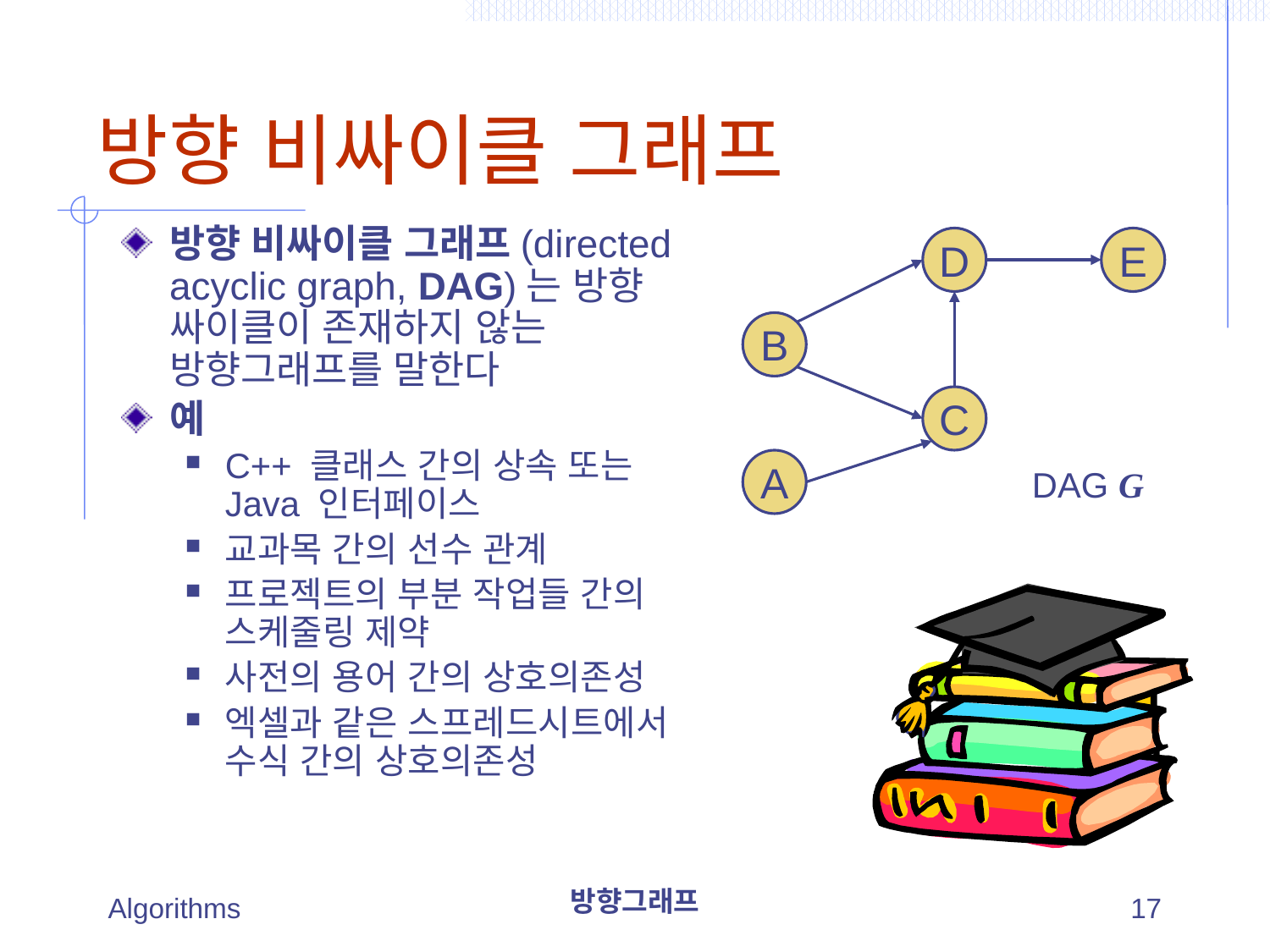

# 방향 비싸이클 그래프
방향 비싸이클 그래프(directed acyclic graph, DAG)는 방향 싸이클이 존재하지 않는 방향그래프를 말한다
예
C++ 클래스 간의 상속 또는 Java 인터페이스
교과목 간의 선수 관계
프로젝트의 부분 작업들 간의 스케줄링 제약
사전의 용어 간의 상호의존성
엑셀과 같은 스프레드시트에서 수식 간의 상호의존성
D
E
B
C
A
DAG G

Algorithms
방향그래프
17